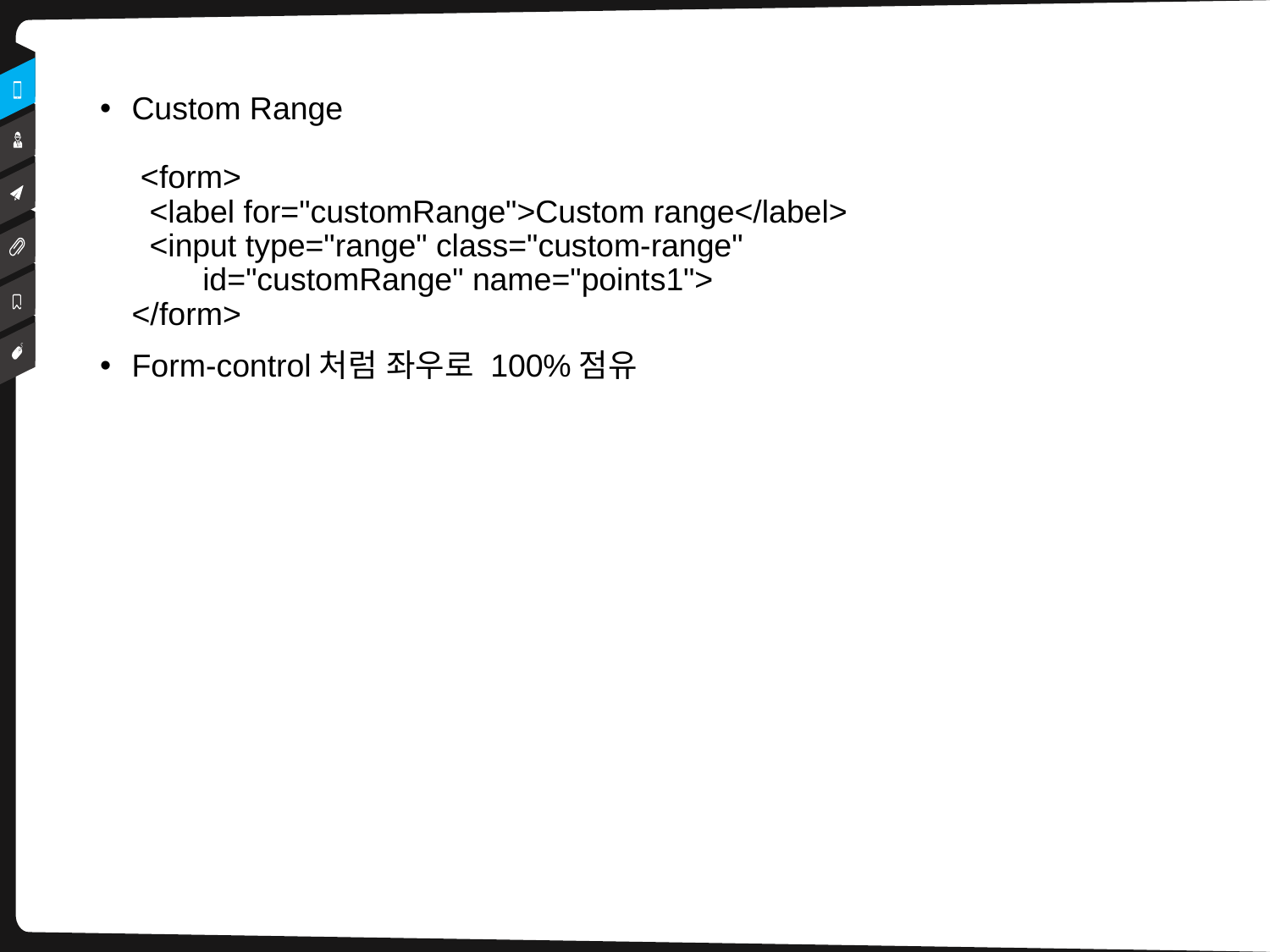

Custom Range
 <form>
  <label for="customRange">Custom range</label>
  <input type="range" class="custom-range" 
        id="customRange" name="points1">
</form>
Form-control처럼 좌우로 100%점유